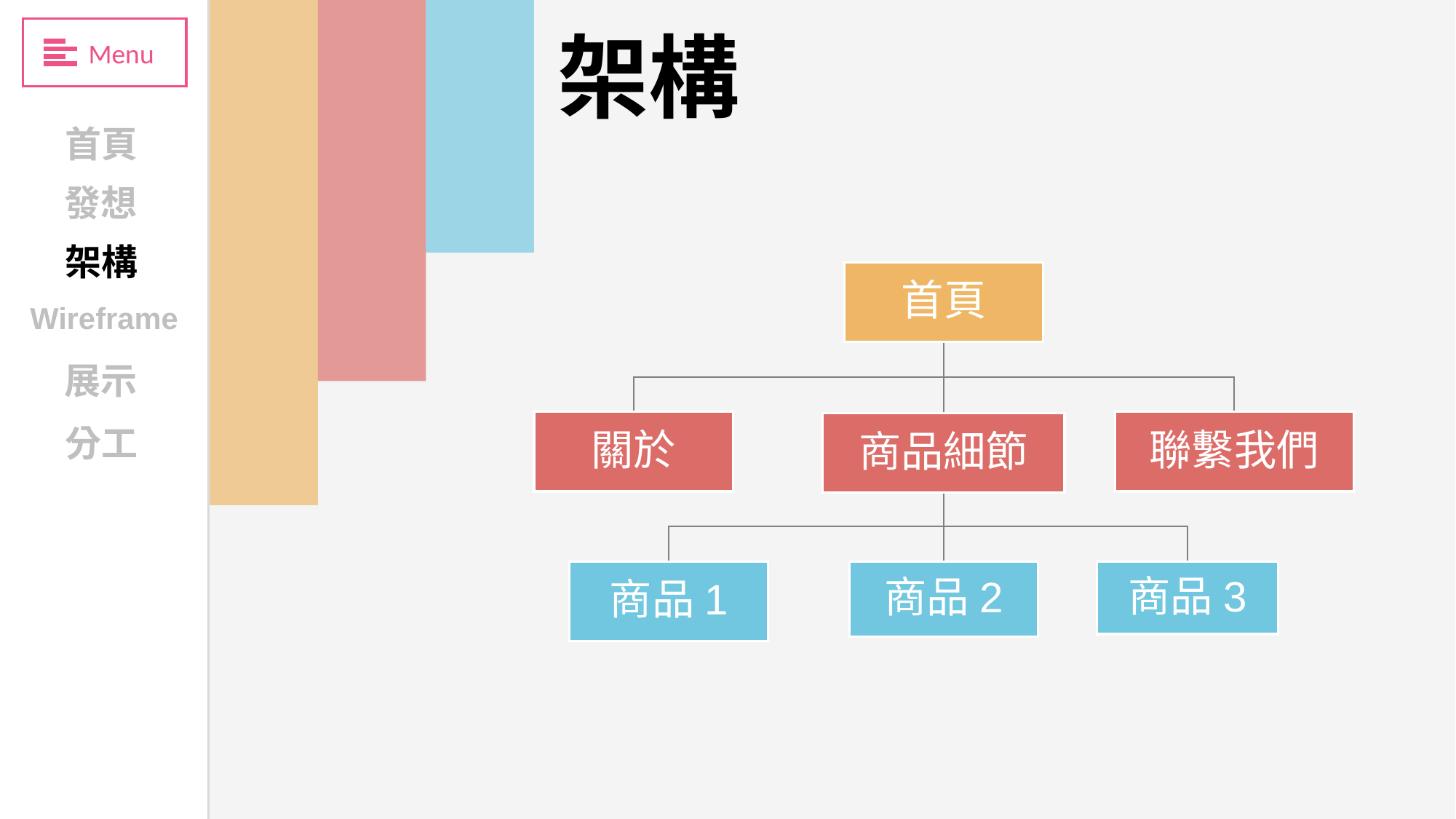

架構

Menu
首頁
發想
首頁
關於
商品細節
商品1
商品2
商品3
聯繫我們
架構
Wireframe
展示
分工